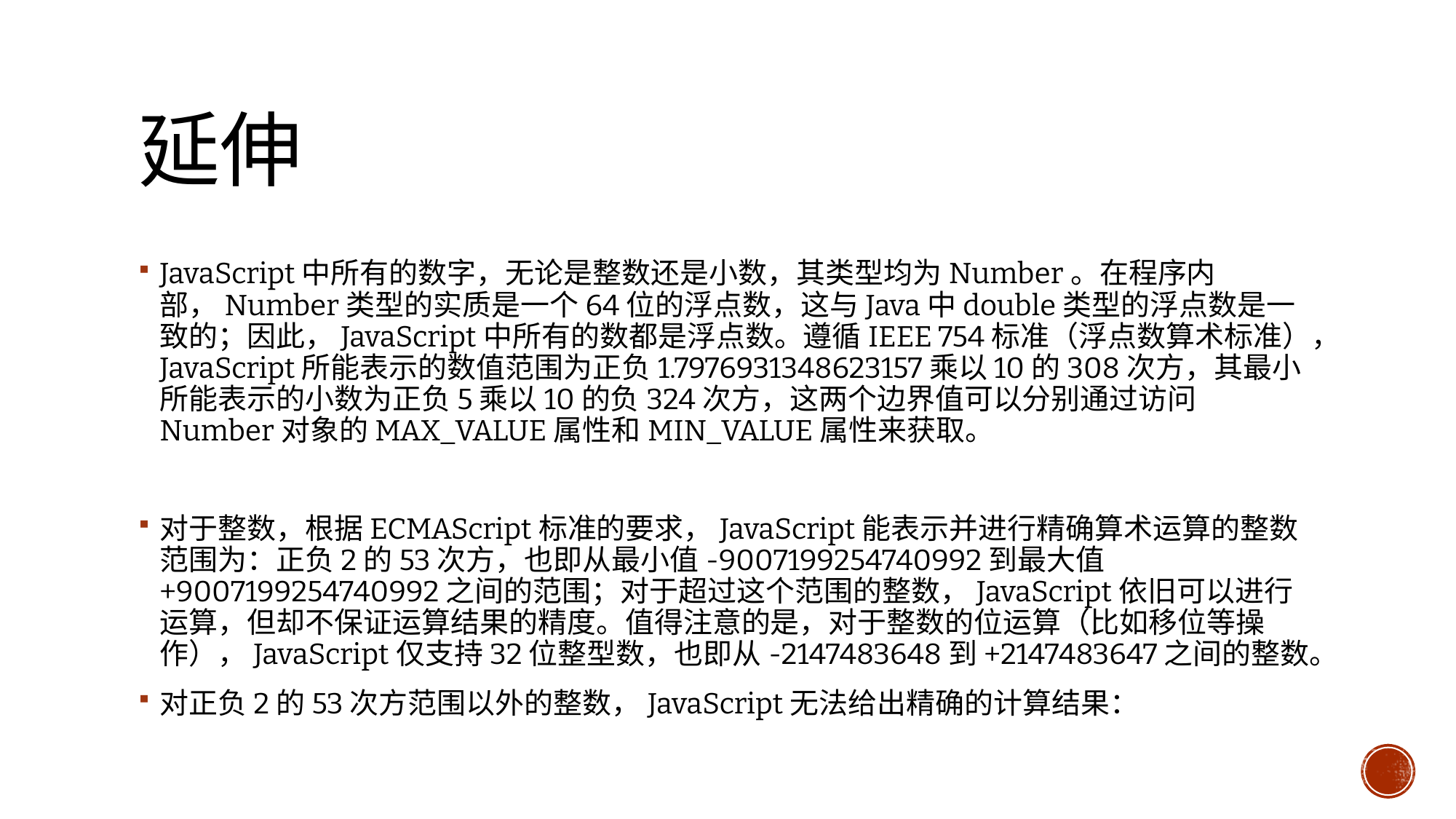

# 延伸
JavaScript中所有的数字，无论是整数还是小数，其类型均为Number。在程序内部，Number类型的实质是一个64位的浮点数，这与Java中double类型的浮点数是一致的；因此，JavaScript中所有的数都是浮点数。遵循IEEE 754标准（浮点数算术标准），JavaScript所能表示的数值范围为正负1.7976931348623157乘以10的308次方，其最小所能表示的小数为正负5乘以10的负324次方，这两个边界值可以分别通过访问Number对象的MAX_VALUE属性和MIN_VALUE属性来获取。

对于整数，根据ECMAScript标准的要求，JavaScript能表示并进行精确算术运算的整数范围为：正负2的53次方，也即从最小值-9007199254740992到最大值+9007199254740992之间的范围；对于超过这个范围的整数，JavaScript依旧可以进行运算，但却不保证运算结果的精度。值得注意的是，对于整数的位运算（比如移位等操作），JavaScript仅支持32位整型数，也即从-2147483648到+2147483647之间的整数。
对正负2的53次方范围以外的整数，JavaScript无法给出精确的计算结果：